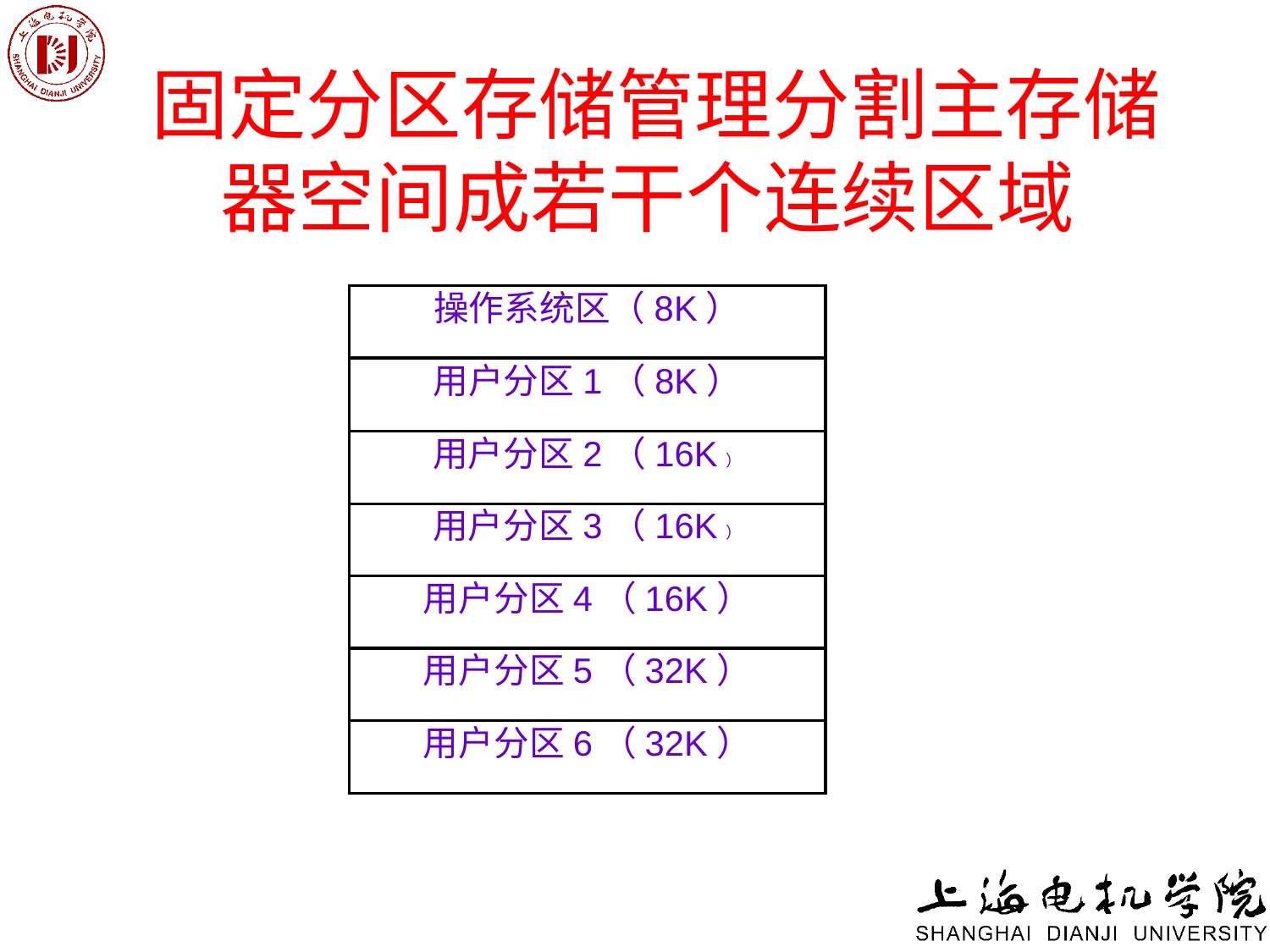

# 固定分区存储管理分割主存储器空间成若干个连续区域

操作系统区（8K）
用户分区1（8K）
用户分区2（16K）
用户分区3（16K）
用户分区4（16K）
用户分区5（32K）
用户分区6（32K）